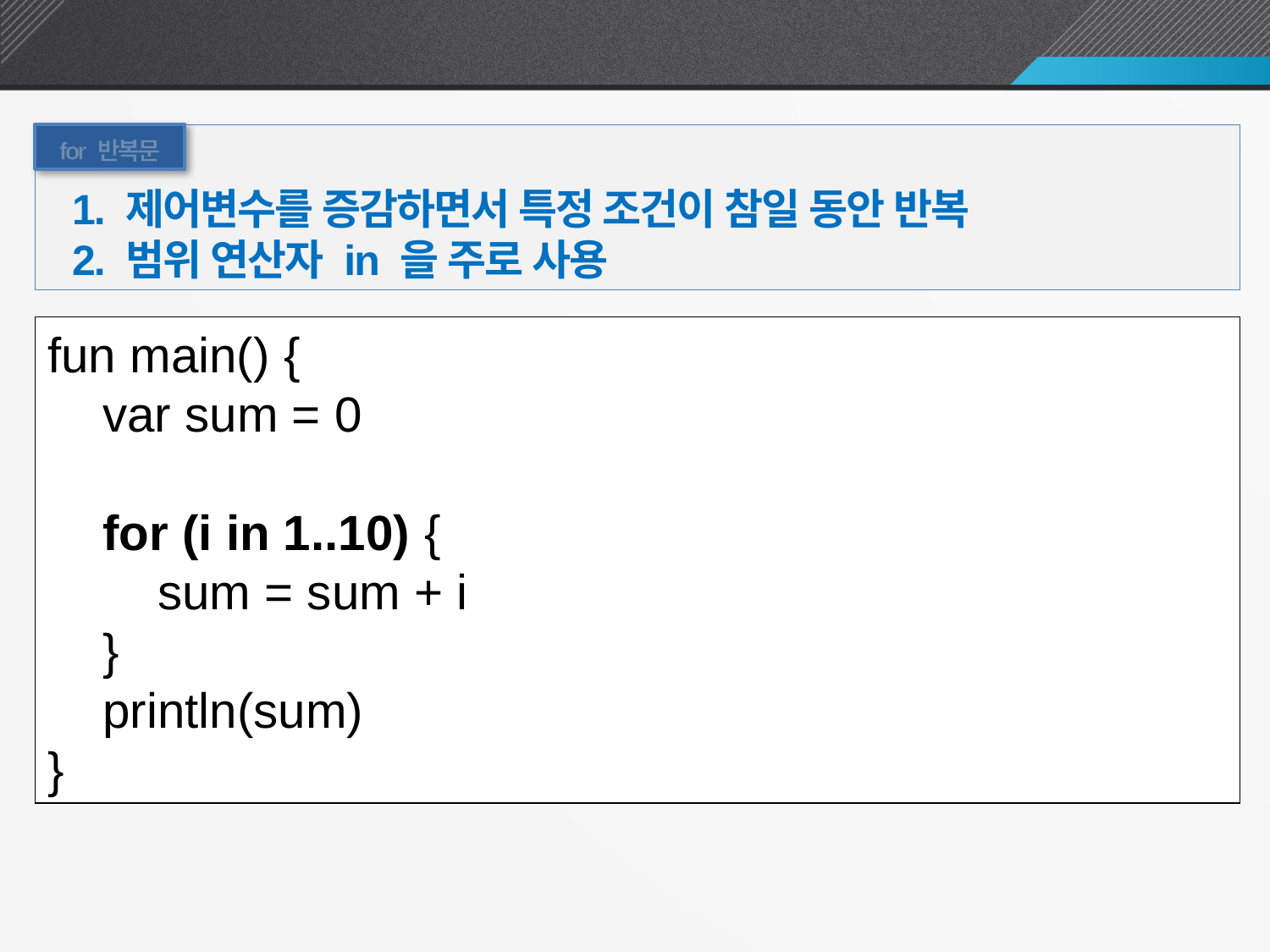

for 반복문
for 반복문

1. 제어변수를 증감하면서 특정 조건이 참일 동안 반복
2. 범위 연산자 in 을 주로 사용
fun main() {
    var sum = 0

    for (i in 1..10) {
        sum = sum + i
    }
    println(sum)
}